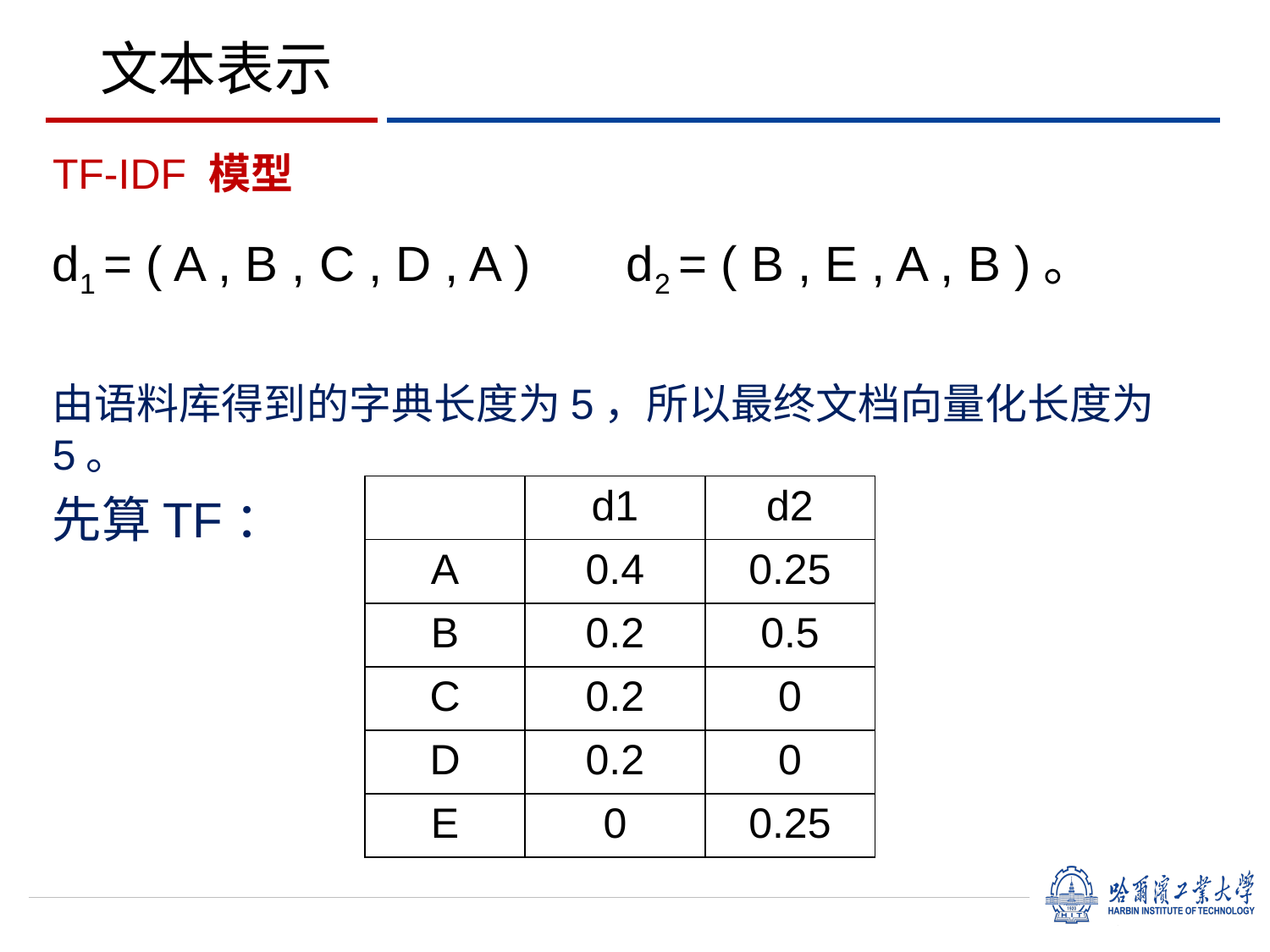

# 文本表示
TF-IDF 模型

d1 = ( A , B , C , D , A )       d2 = ( B , E , A , B )。

由语料库得到的字典长度为5，所以最终文档向量化长度为5。
先算TF：
|  | d1 | d2 |
| --- | --- | --- |
| A | 0.4 | 0.25 |
| B | 0.2 | 0.5 |
| C | 0.2 | 0 |
| D | 0.2 | 0 |
| E | 0 | 0.25 |